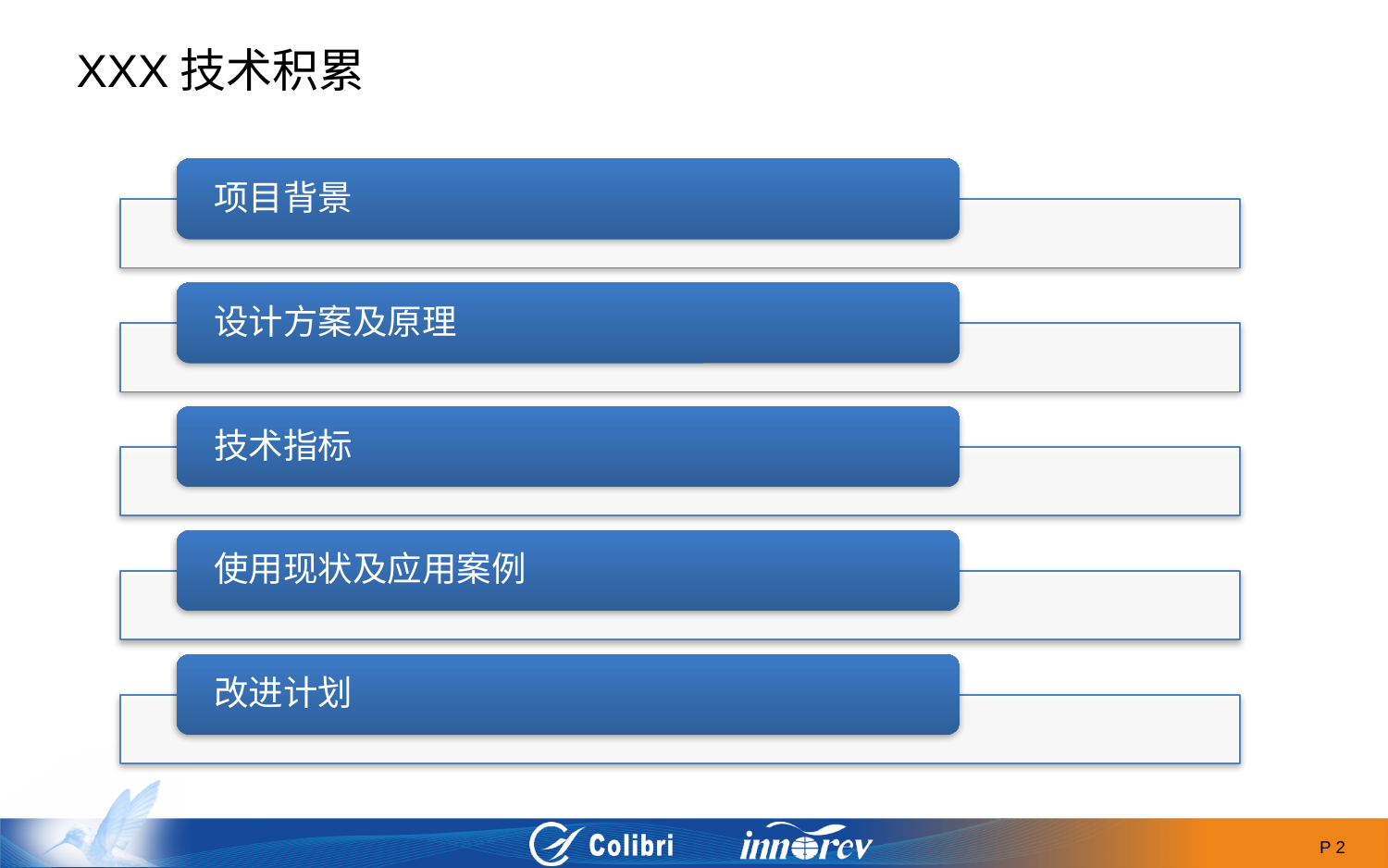

# XXX技术积累
项目背景
设计方案及原理
技术指标
使用现状及应用案例
改进计划